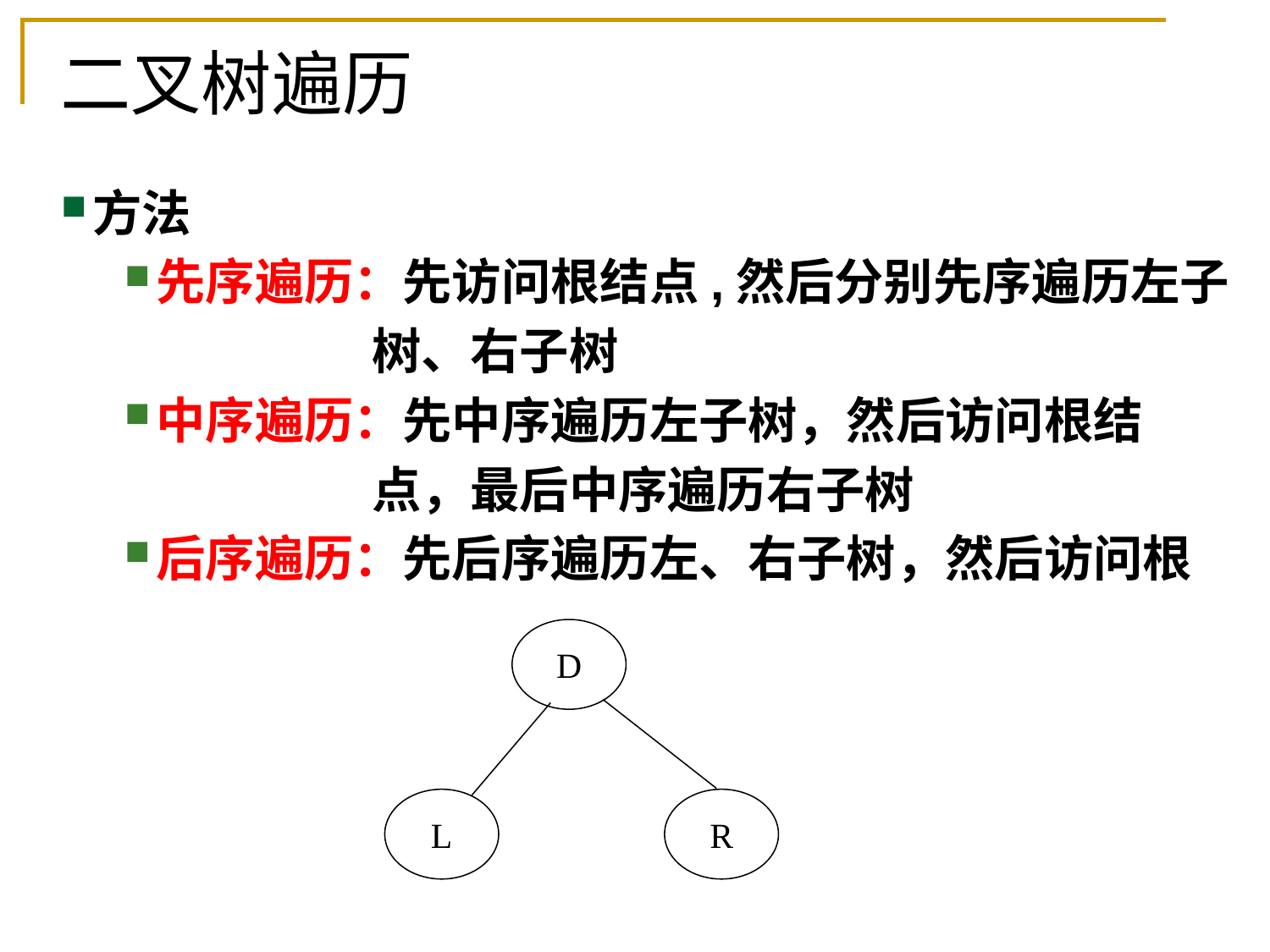

二叉树遍历
方法
先序遍历：先访问根结点,然后分别先序遍历左子
                     树、右子树
中序遍历：先中序遍历左子树，然后访问根结
                     点，最后中序遍历右子树
后序遍历：先后序遍历左、右子树，然后访问根

D

L
R